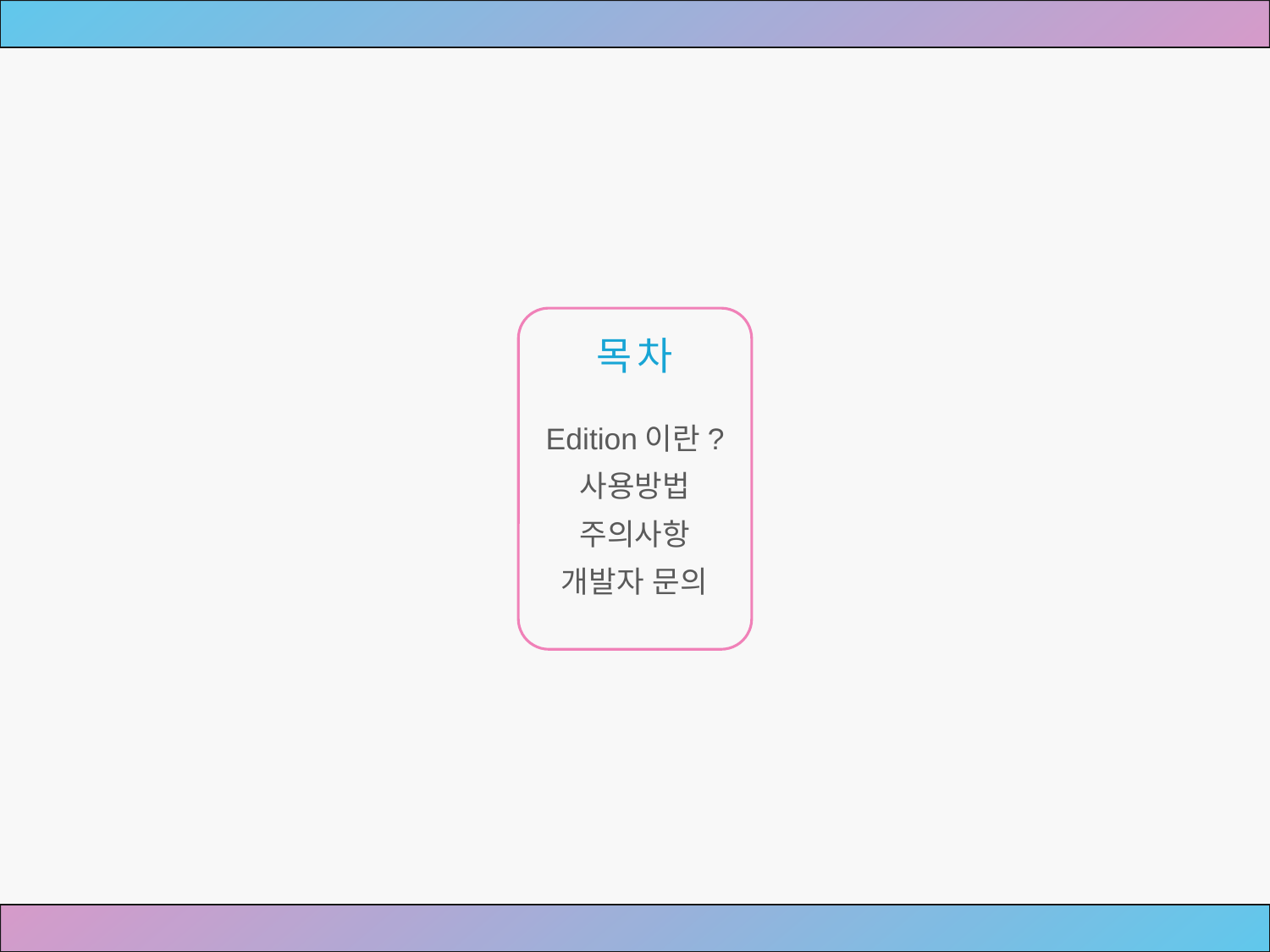

목 차
Edition이란?
사용방법
주의사항
개발자 문의